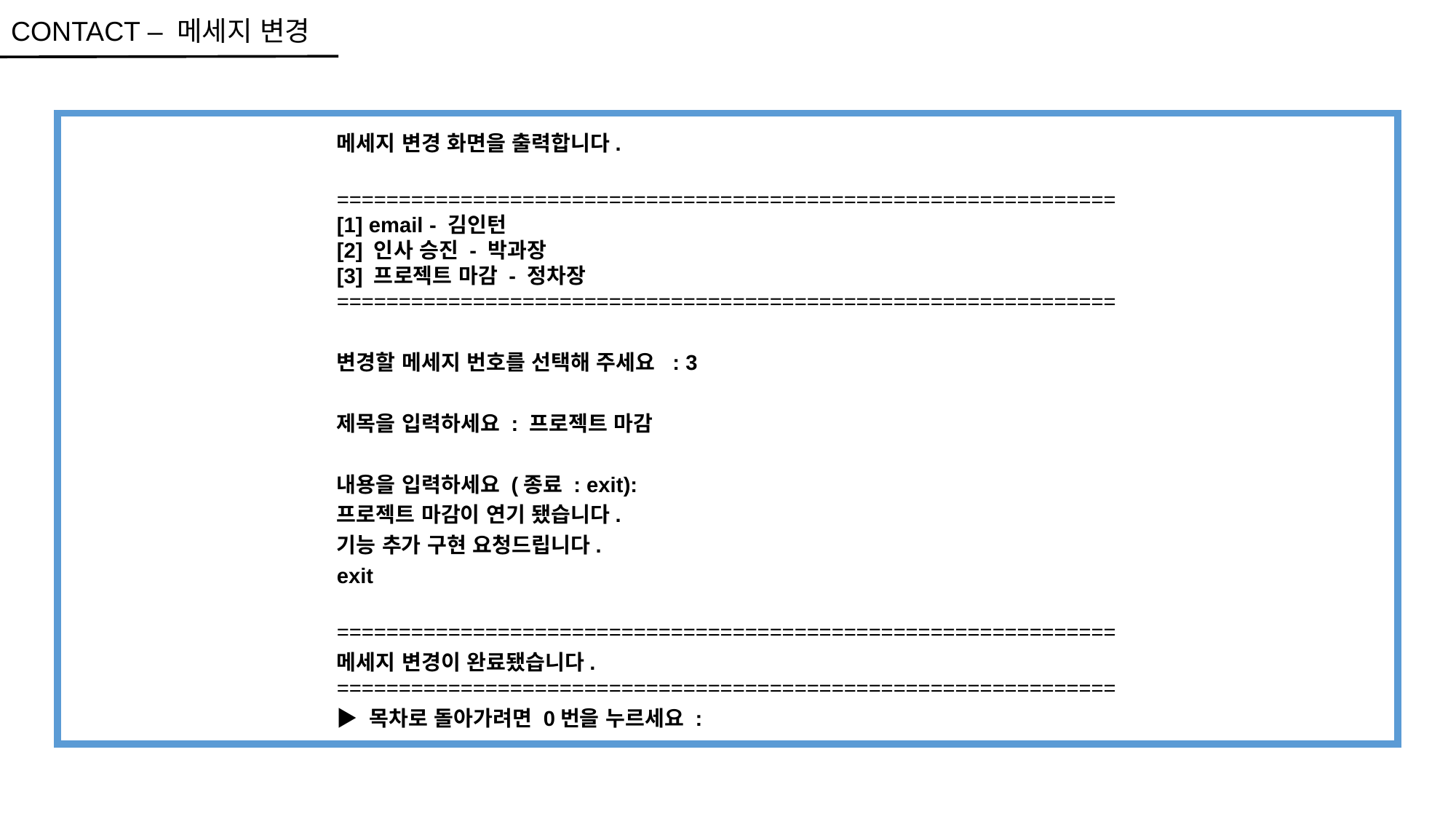

CONTACT – 메세지 변경

메세지 변경 화면을 출력합니다.

===============================================================
[1] email - 김인턴
[2] 인사 승진 - 박과장
[3] 프로젝트 마감 - 정차장
===============================================================

변경할 메세지 번호를 선택해 주세요  : 3

제목을 입력하세요 : 프로젝트 마감

내용을 입력하세요 (종료 : exit):
프로젝트 마감이 연기 됐습니다.
기능 추가 구현 요청드립니다.
exit

===============================================================
메세지 변경이 완료됐습니다.
===============================================================
▶ 목차로 돌아가려면 0번을 누르세요 :